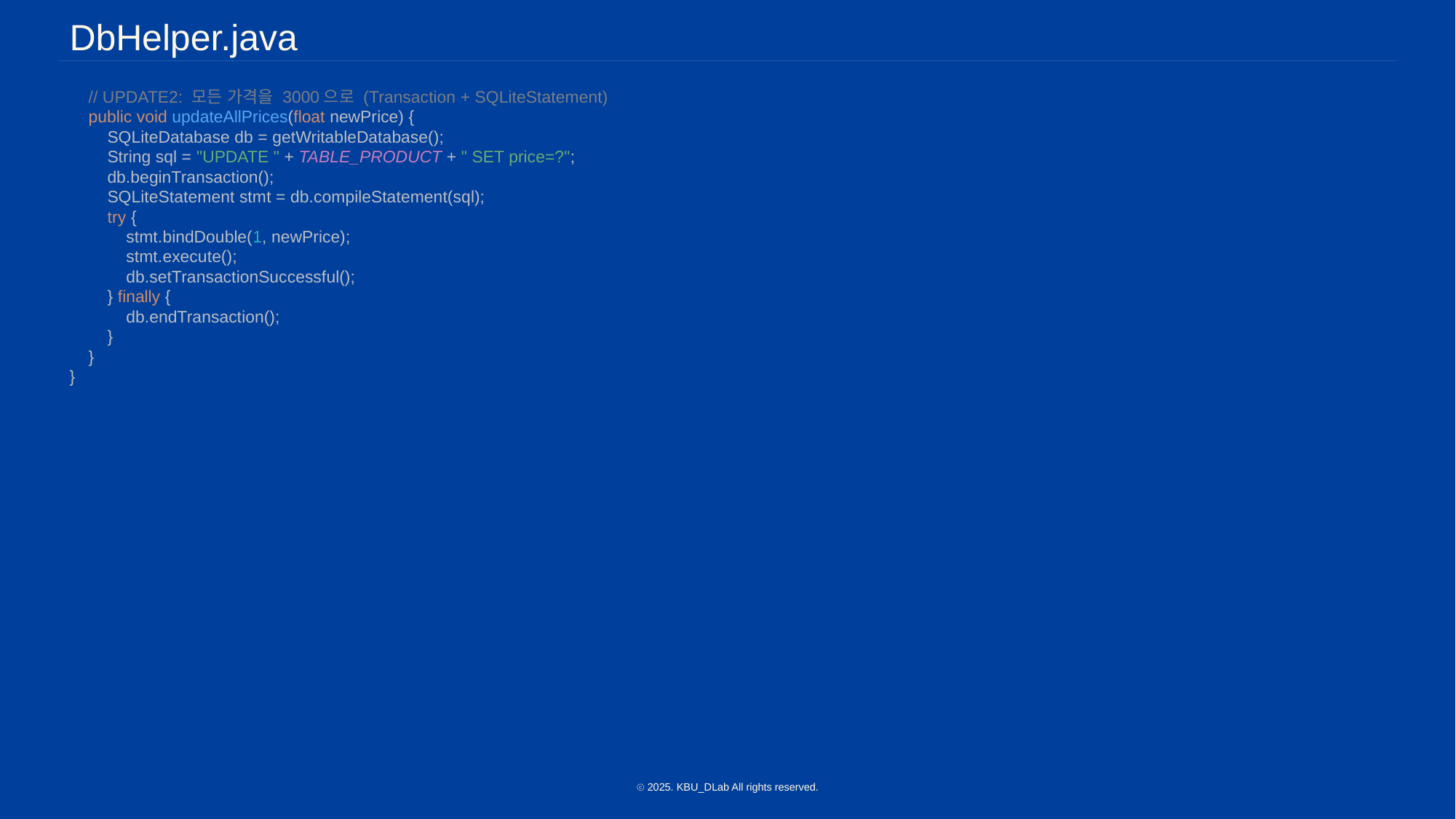

DbHelper.java
    // UPDATE2: 모든 가격을 3000으로 (Transaction + SQLiteStatement)
    public void updateAllPrices(float newPrice) {
        SQLiteDatabase db = getWritableDatabase();
        String sql = "UPDATE " + TABLE_PRODUCT + " SET price=?";
        db.beginTransaction();
        SQLiteStatement stmt = db.compileStatement(sql);
        try {
            stmt.bindDouble(1, newPrice);
            stmt.execute();
            db.setTransactionSuccessful();
        } finally {
            db.endTransaction();
        }
    }
}